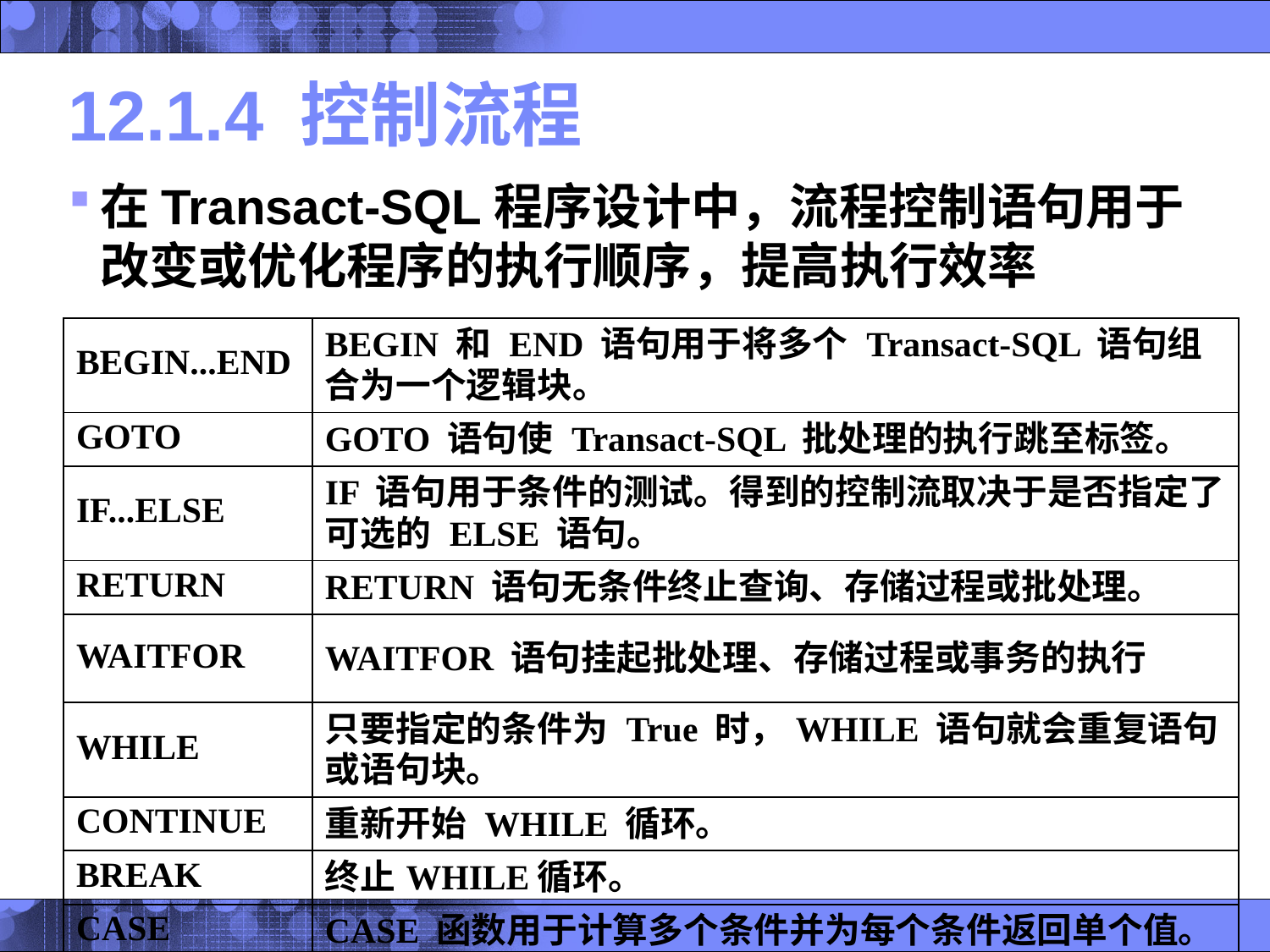

# 12.1.4 控制流程
在Transact-SQL程序设计中，流程控制语句用于改变或优化程序的执行顺序，提高执行效率
| BEGIN...END | BEGIN 和 END 语句用于将多个 Transact-SQL 语句组合为一个逻辑块。 |
| --- | --- |
| GOTO | GOTO 语句使 Transact-SQL 批处理的执行跳至标签。 |
| IF...ELSE | IF 语句用于条件的测试。得到的控制流取决于是否指定了可选的 ELSE 语句。 |
| RETURN | RETURN 语句无条件终止查询、存储过程或批处理。 |
| WAITFOR | WAITFOR 语句挂起批处理、存储过程或事务的执行 |
| WHILE | 只要指定的条件为 True 时，WHILE 语句就会重复语句或语句块。 |
| CONTINUE | 重新开始 WHILE 循环。 |
| BREAK | 终止WHILE循环。 |
| CASE | CASE 函数用于计算多个条件并为每个条件返回单个值。 |